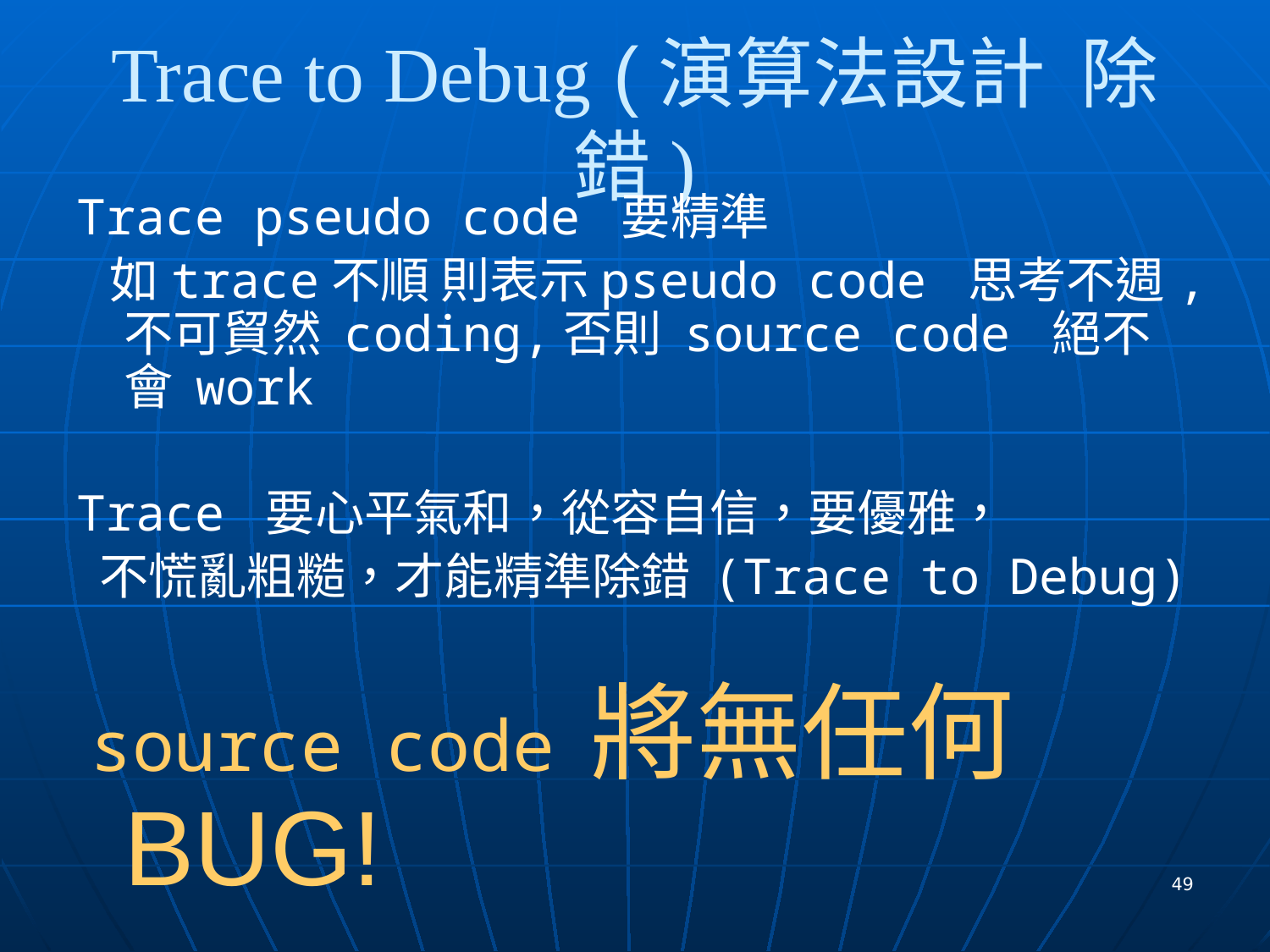

# Trace to Debug (演算法設計  除錯)
Trace pseudo code 要精準
  如trace不順 則表示pseudo code 思考不週,不可貿然 coding,否則 source code 絕不會 work

Trace 要心平氣和，從容自信，要優雅，
 不慌亂粗糙，才能精準除錯 (Trace to Debug)

 source code 將無任何 BUG!
49